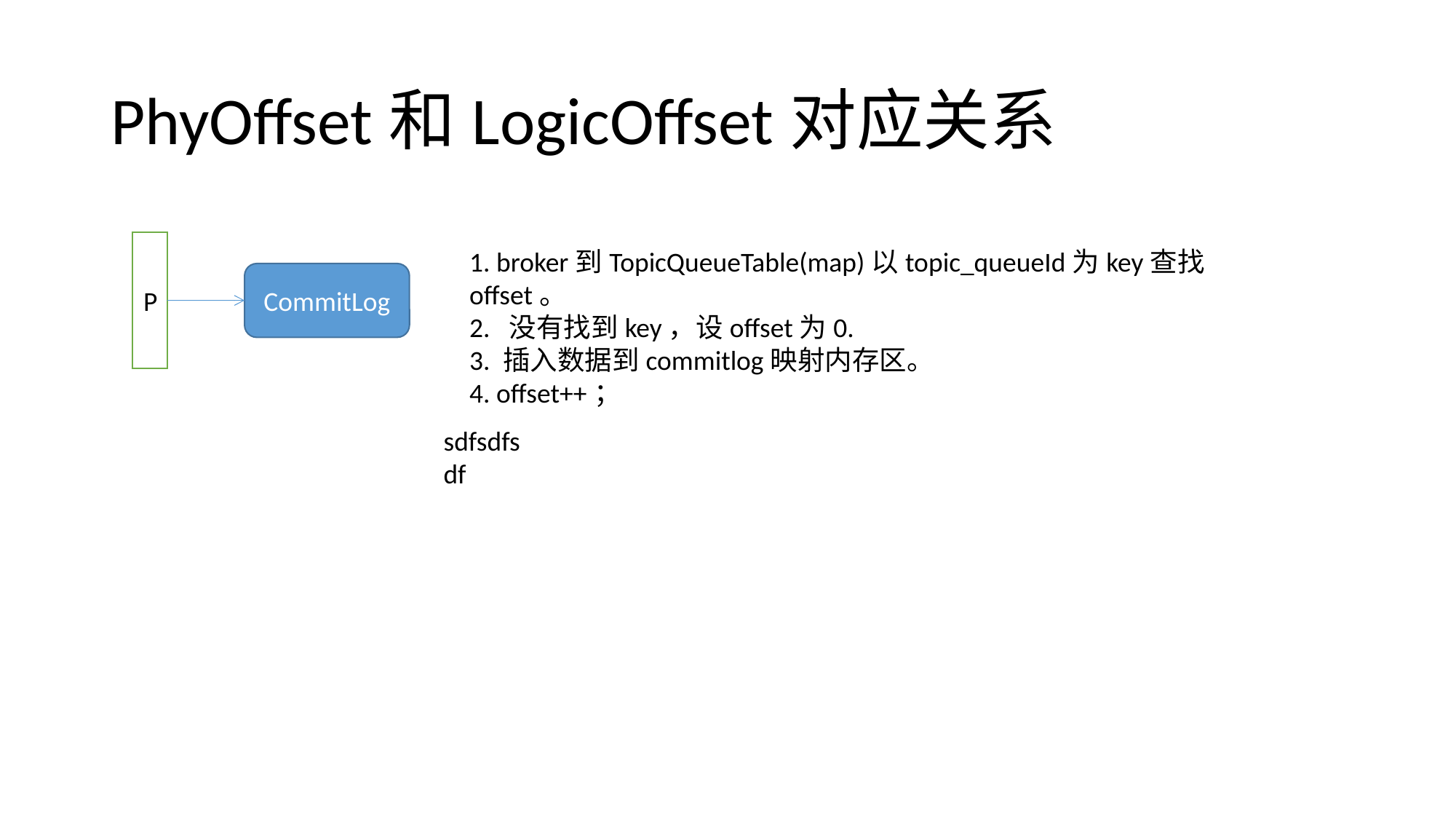

# PhyOffset和LogicOffset对应关系
P
1. broker到TopicQueueTable(map)以topic_queueId为key查找offset。
2.  没有找到key，设offset为0.
3. 插入数据到commitlog映射内存区。
4. offset++；
CommitLog
sdfsdfsdf